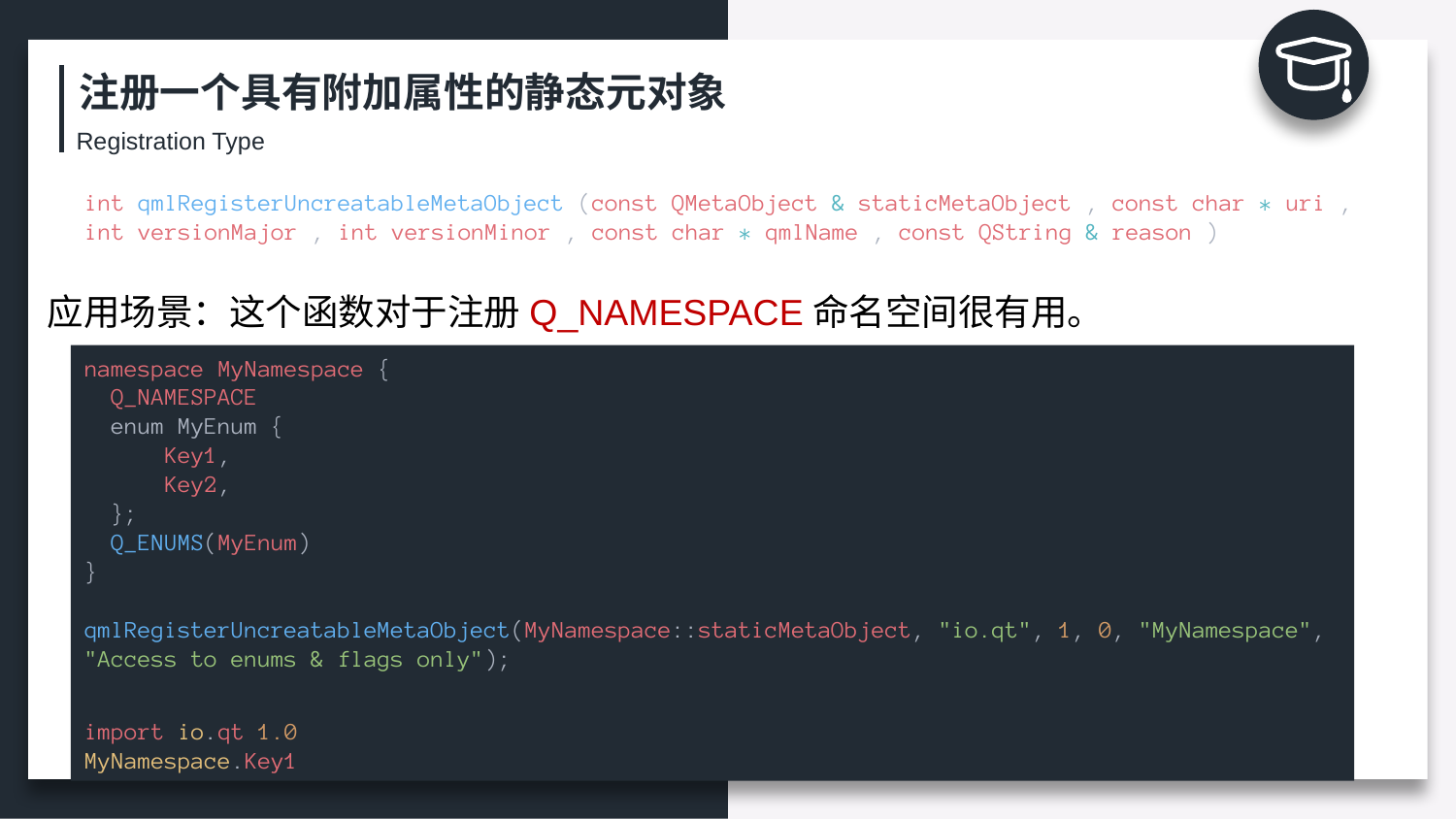

注册一个具有附加属性的静态元对象

Registration Type
int qmlRegisterUncreatableMetaObject (const QMetaObject & staticMetaObject , const char * uri ,
int versionMajor , int versionMinor , const char * qmlName , const QString & reason )
应用场景：这个函数对于注册Q_NAMESPACE命名空间很有用。

namespace MyNamespace {
  Q_NAMESPACE
  enum MyEnum {
      Key1,
      Key2,
  };
  Q_ENUMS(MyEnum)
}

qmlRegisterUncreatableMetaObject(MyNamespace::staticMetaObject, "io.qt", 1, 0, "MyNamespace",
"Access to enums & flags only");

import io.qt 1.0
MyNamespace.Key1